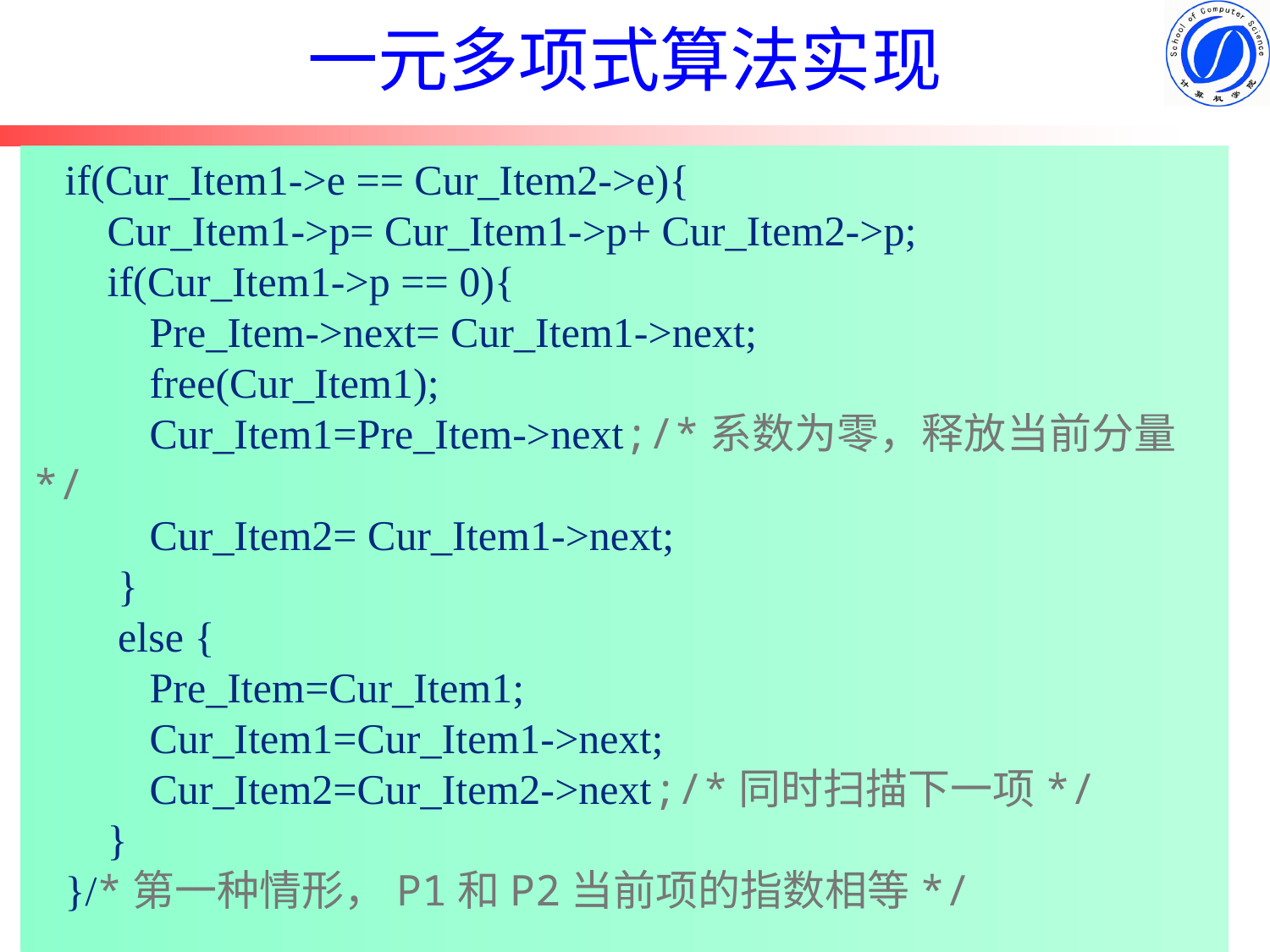

# 一元多项式算法实现
   if(Cur_Item1->e == Cur_Item2->e){
       Cur_Item1->p= Cur_Item1->p+ Cur_Item2->p;
       if(Cur_Item1->p == 0){
           Pre_Item->next= Cur_Item1->next;
           free(Cur_Item1);
           Cur_Item1=Pre_Item->next;/*系数为零，释放当前分量*/
           Cur_Item2= Cur_Item1->next;
        }
        else {
           Pre_Item=Cur_Item1;
           Cur_Item1=Cur_Item1->next;
           Cur_Item2=Cur_Item2->next;/*同时扫描下一项*/
       }
   }/*第一种情形，P1和P2当前项的指数相等*/